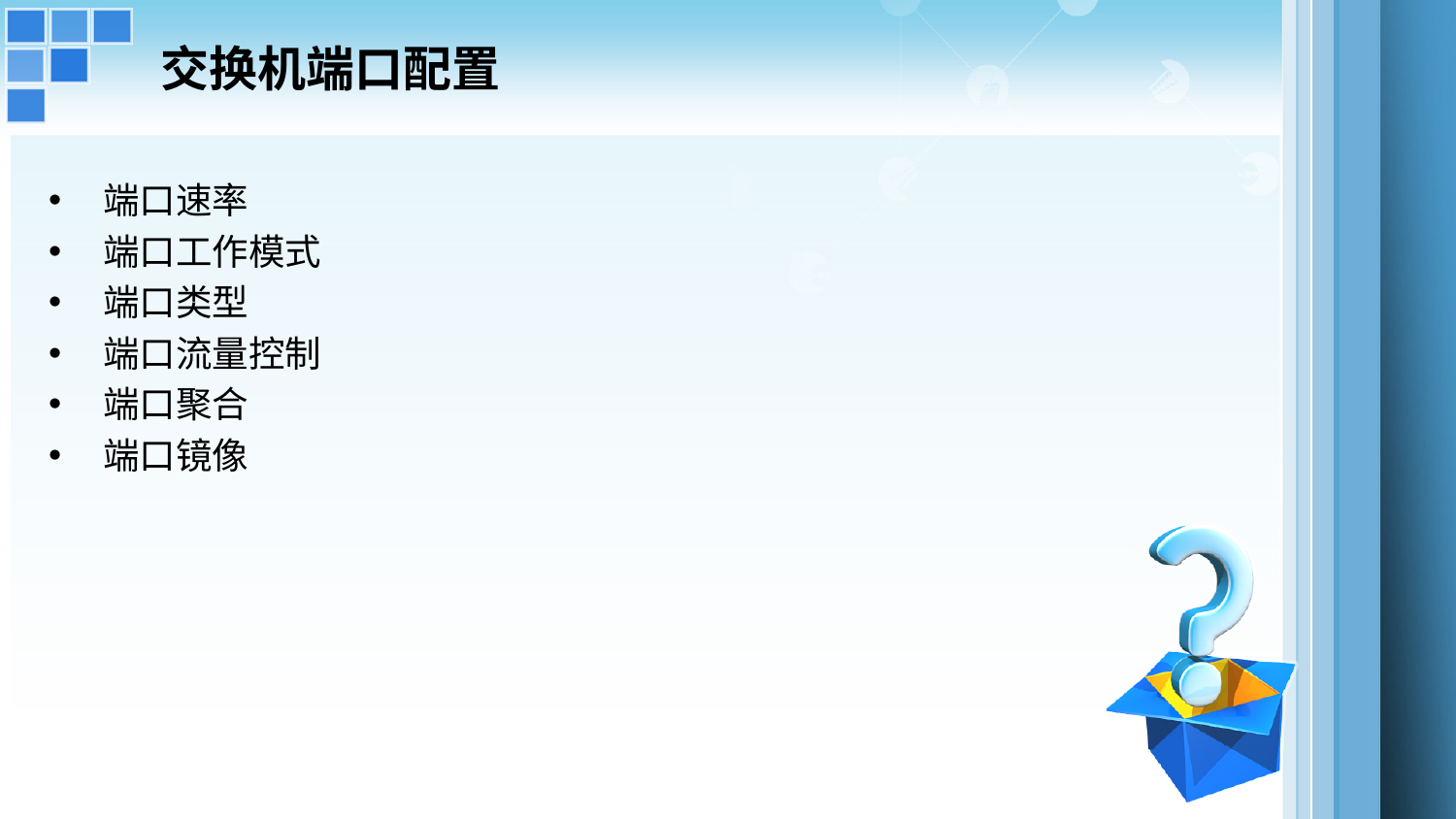

交换机端口配置
端口速率
端口工作模式
端口类型
端口流量控制
端口聚合
端口镜像